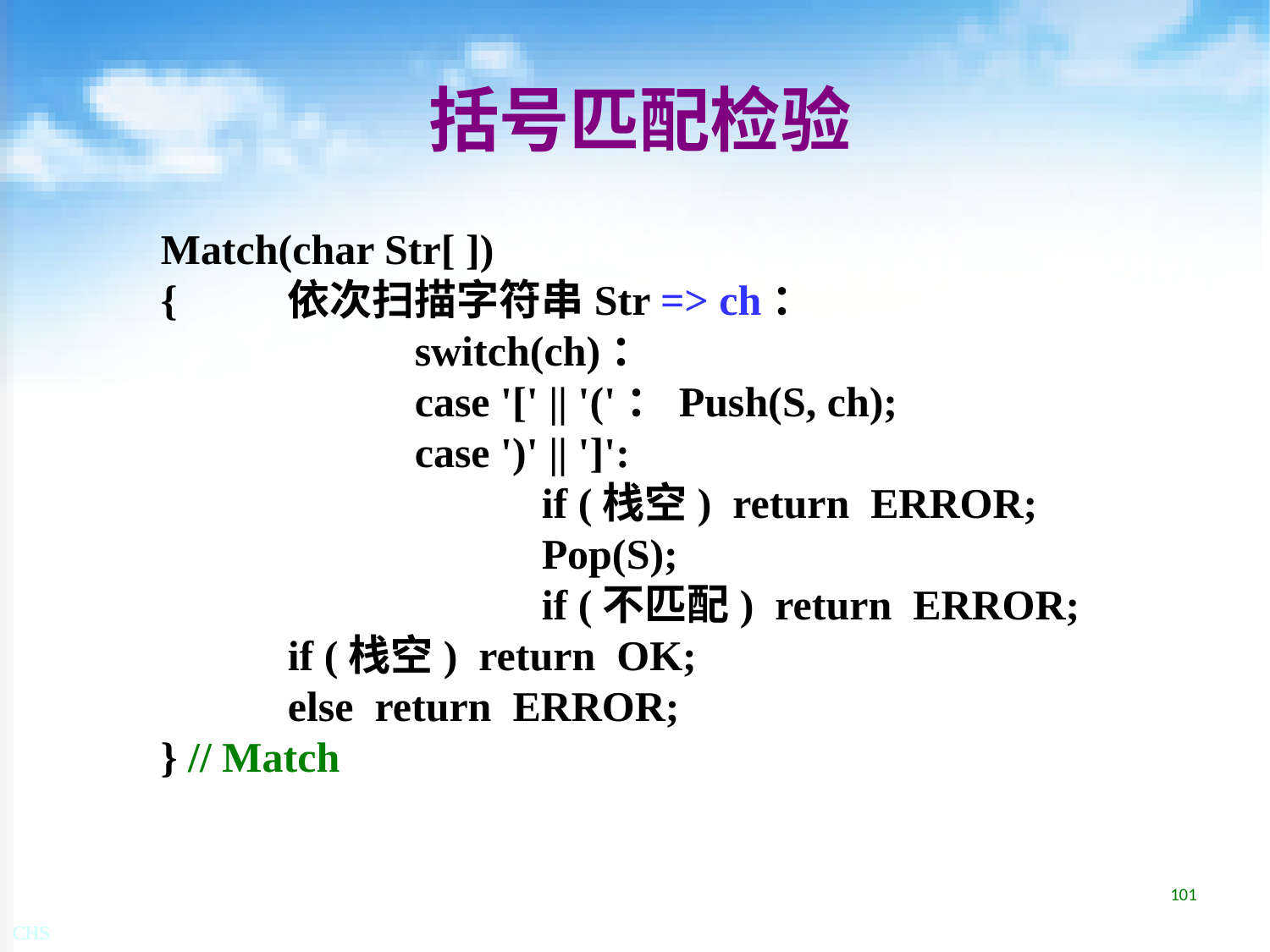

# 括号匹配检验
Match(char Str[ ])
{	依次扫描字符串Str => ch：
		switch(ch)：
		case '[' || '('：Push(S, ch);
		case ')' || ']':
			if (栈空)  return  ERROR;
			Pop(S);
			if (不匹配)  return  ERROR;
	if (栈空)  return  OK;
	else  return  ERROR;
} // Match
101